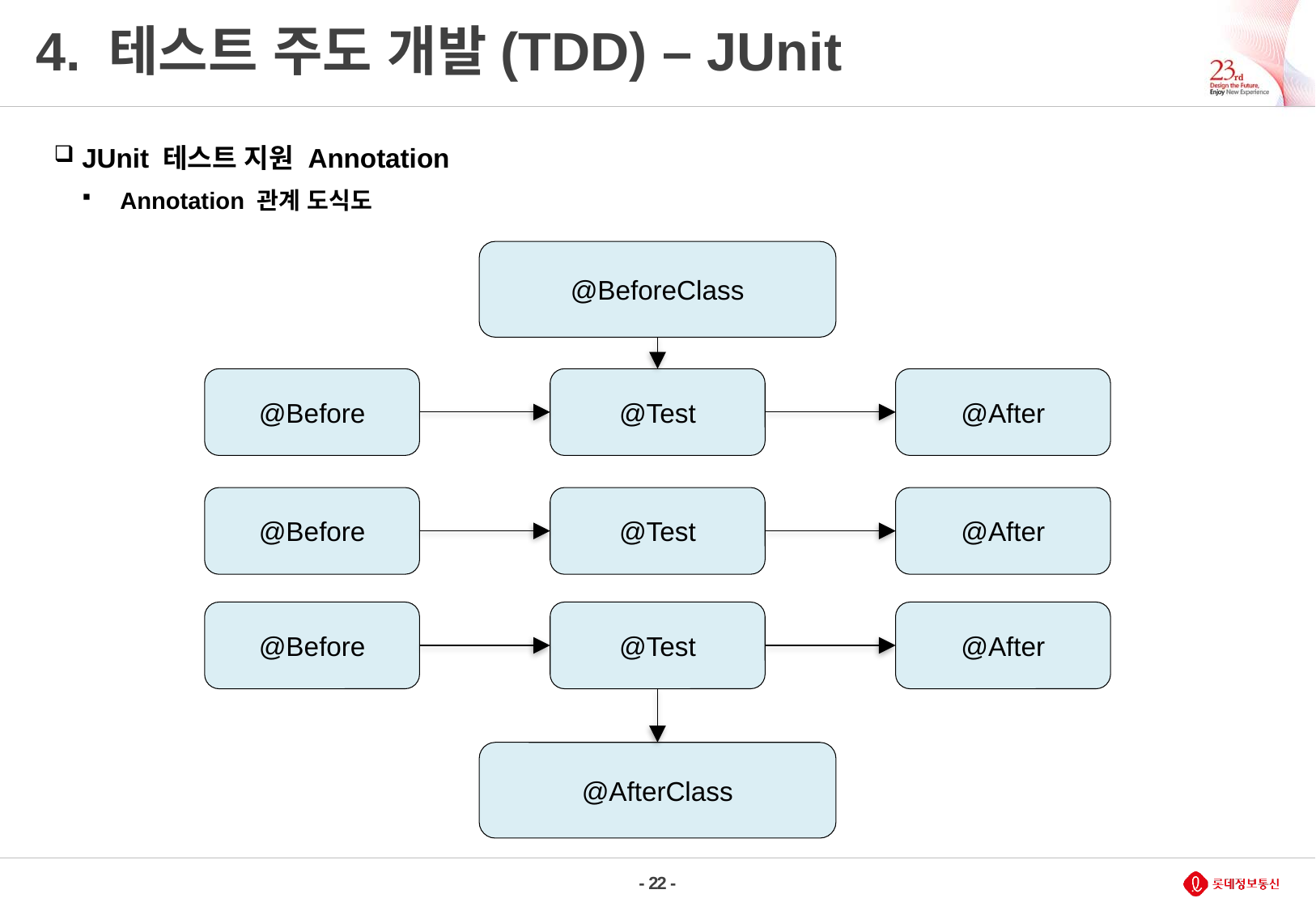

# 4. 테스트 주도 개발(TDD) – JUnit
 JUnit 테스트 지원 Annotation
Annotation 관계 도식도

@BeforeClass
@Before
@Test
@After
@Before
@Test
@After
@Before
@Test
@After
@AfterClass
- 22 -